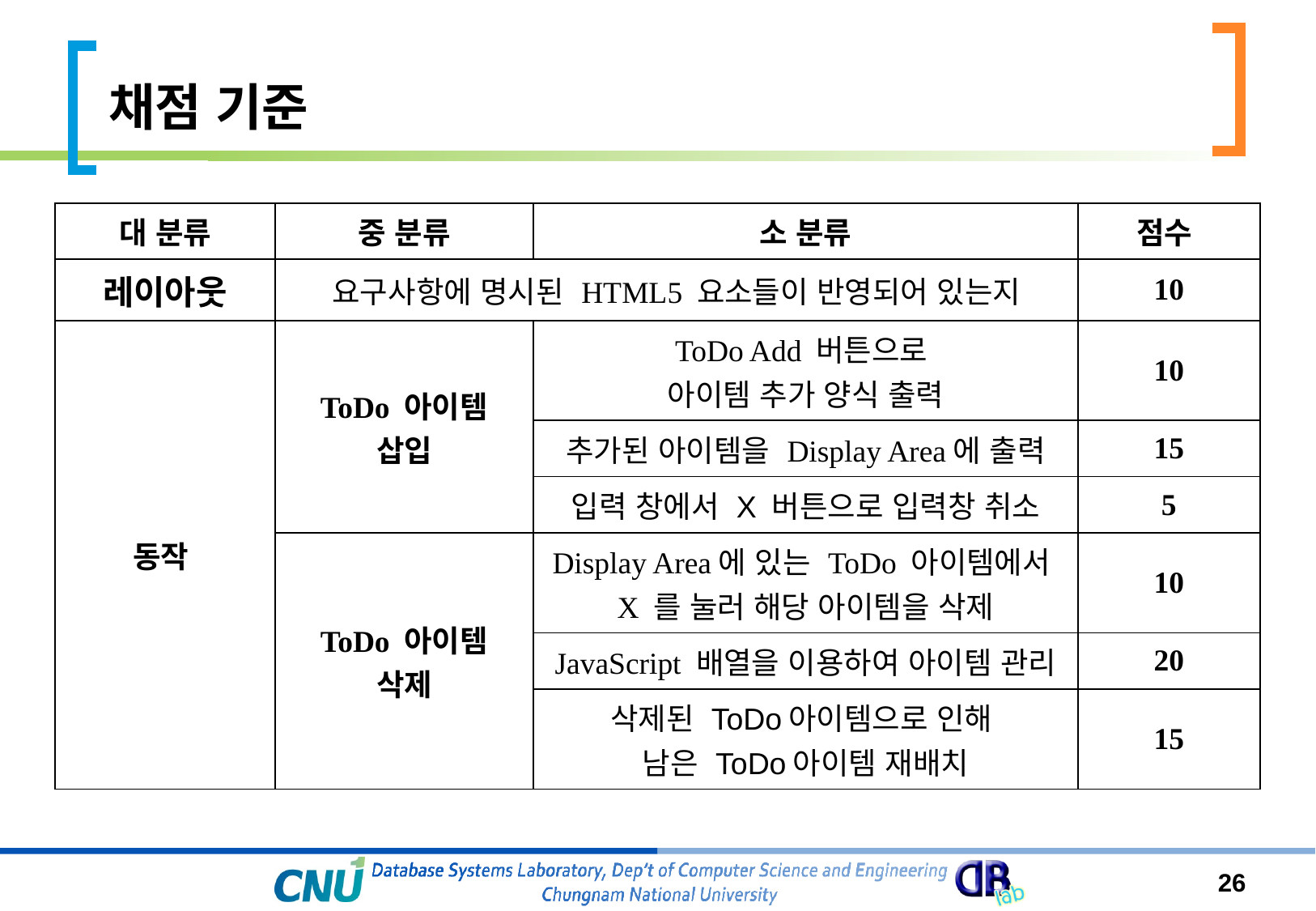

# 채점 기준
| 대 분류 | 중 분류 | 소 분류 | 점수 |
| --- | --- | --- | --- |
| 레이아웃 | 요구사항에 명시된 HTML5 요소들이 반영되어 있는지 |  | 10 |
| 동작 | ToDo 아이템 삽입 | ToDo Add 버튼으로 아이템 추가 양식 출력 | 10 |
|  |  | 추가된 아이템을 Display Area에 출력 | 15 |
|  |  | 입력 창에서 X 버튼으로 입력창 취소 | 5 |
|  | ToDo 아이템 삭제 | Display Area에 있는 ToDo 아이템에서 X 를 눌러 해당 아이템을 삭제 | 10 |
|  |  | JavaScript 배열을 이용하여 아이템 관리 | 20 |
|  |  | 삭제된 ToDo아이템으로 인해 남은 ToDo아이템 재배치 | 15 |
26